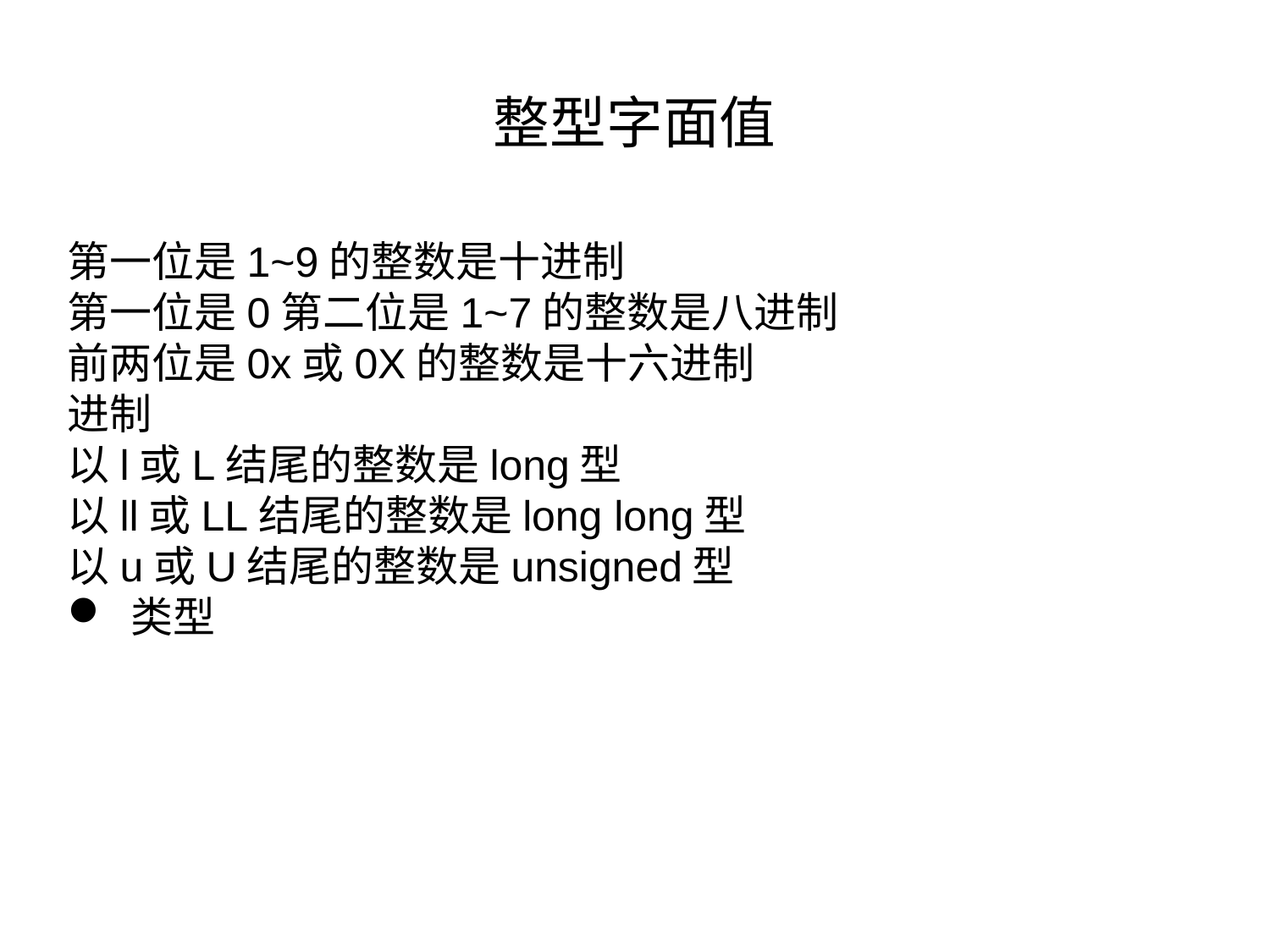

整型字面值
第一位是1~9的整数是十进制
第一位是0第二位是1~7的整数是八进制
前两位是0x或0X的整数是十六进制
进制
以l或L结尾的整数是long型
以ll或LL结尾的整数是long long型
以u或U结尾的整数是unsigned型
类型